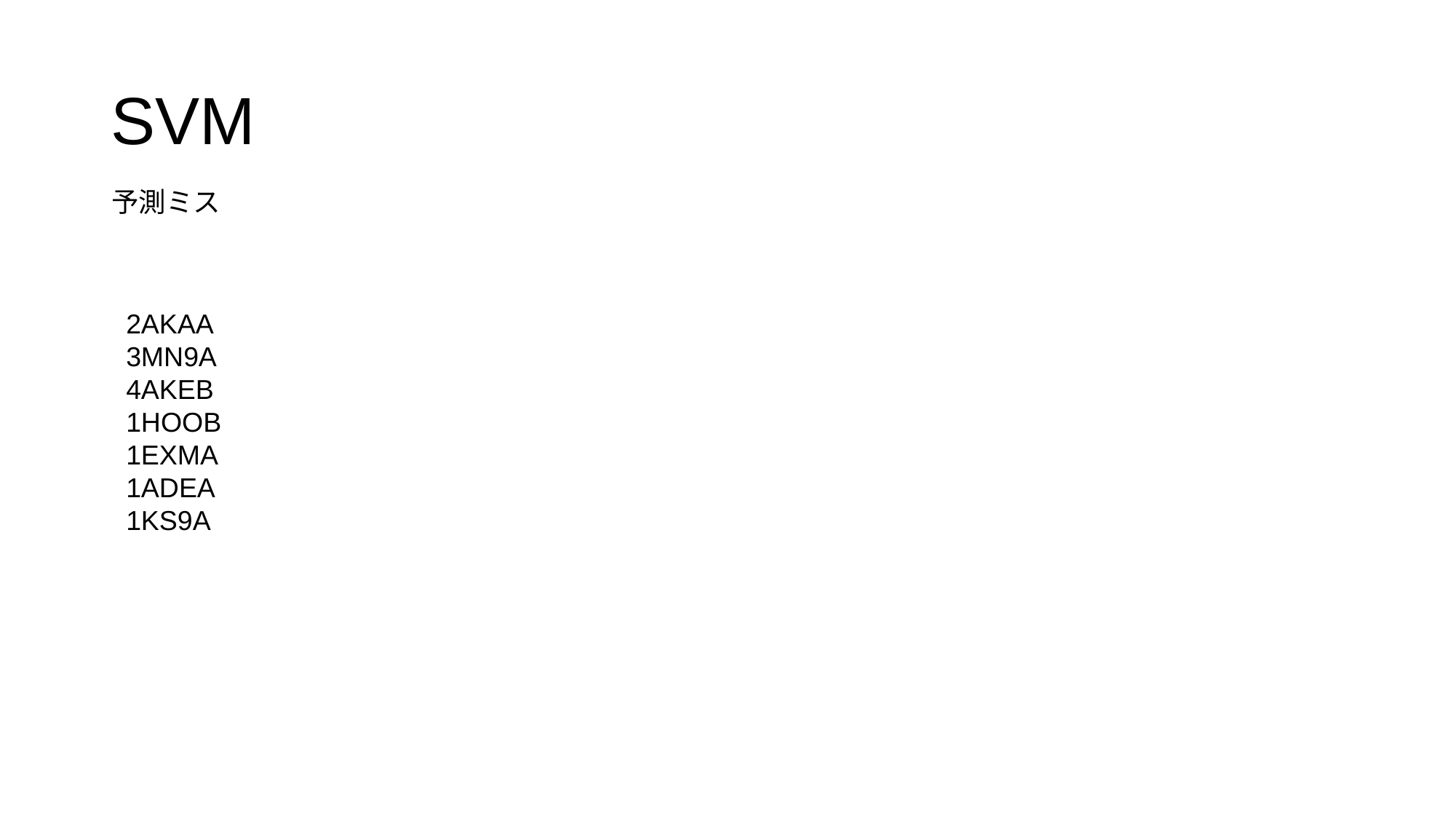

# SVM
予測ミス
2AKAA
3MN9A
4AKEB
1HOOB
1EXMA
1ADEA
1KS9A